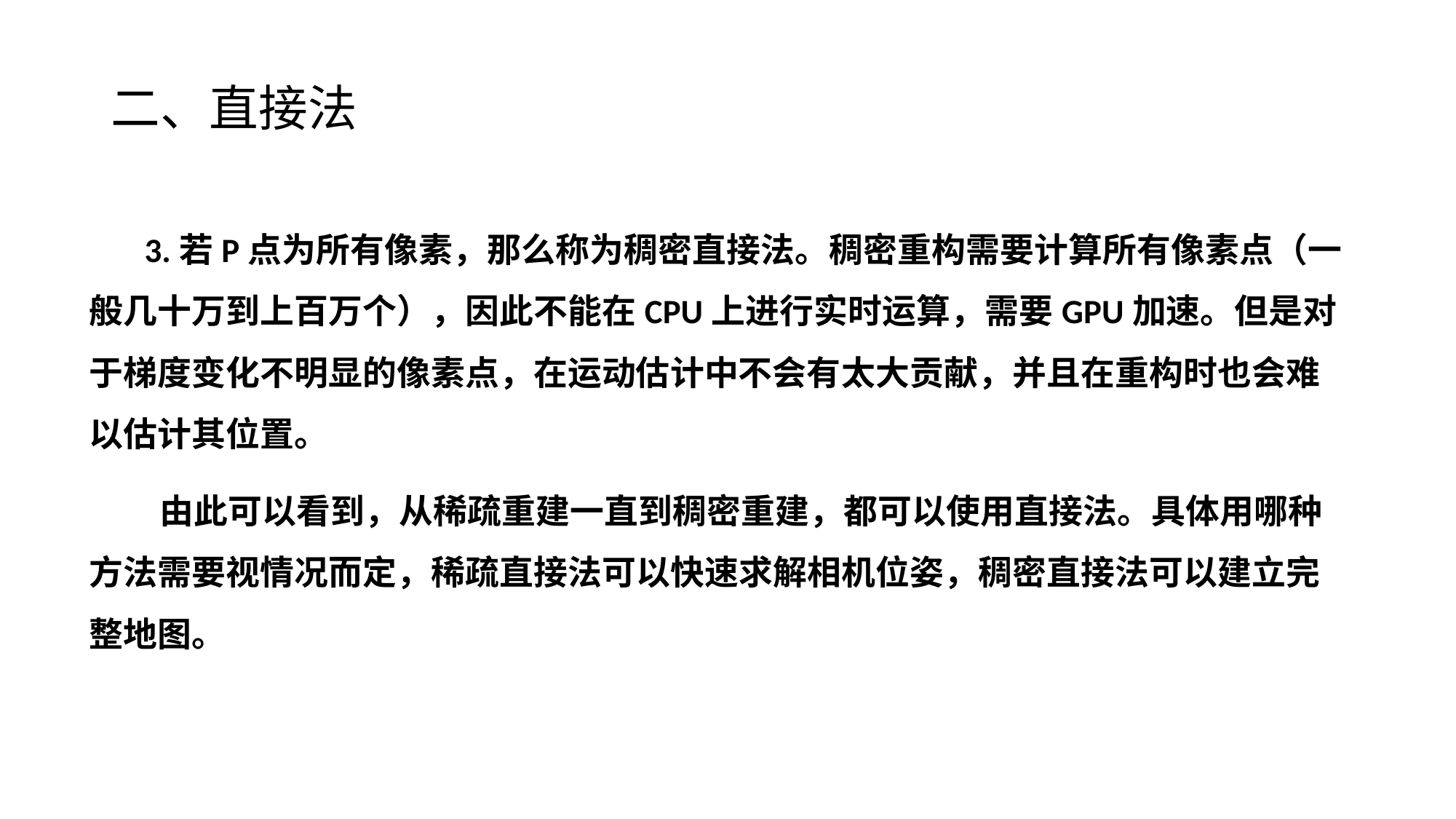

# 二、直接法
        3.若P点为所有像素，那么称为稠密直接法。稠密重构需要计算所有像素点（一般几十万到上百万个），因此不能在CPU上进行实时运算，需要GPU加速。但是对于梯度变化不明显的像素点，在运动估计中不会有太大贡献，并且在重构时也会难以估计其位置。
        由此可以看到，从稀疏重建一直到稠密重建，都可以使用直接法。具体用哪种方法需要视情况而定，稀疏直接法可以快速求解相机位姿，稠密直接法可以建立完整地图。